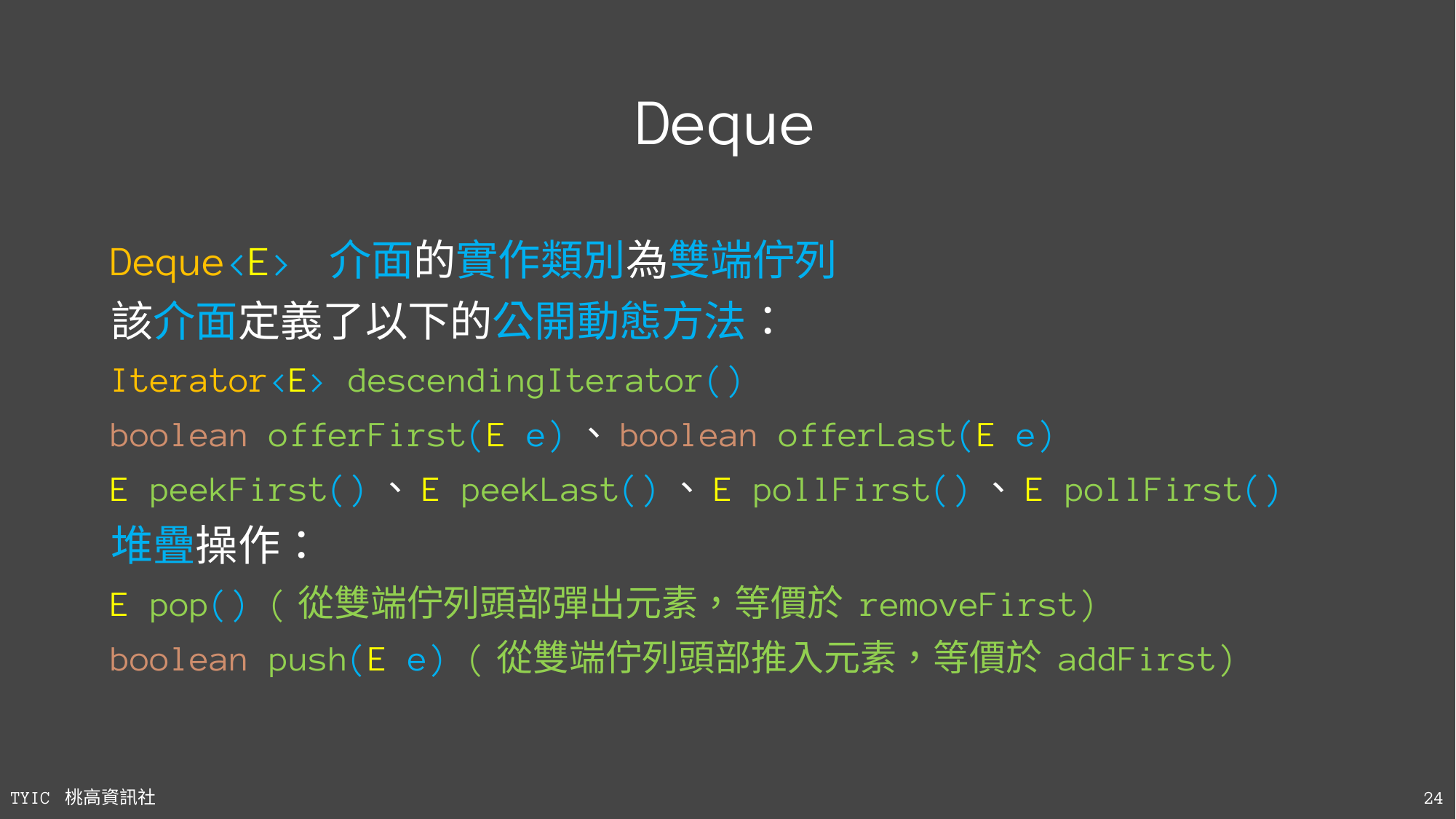

# Deque
Deque<E> 介面的實作類別為雙端佇列
該介面定義了以下的公開動態方法：
Iterator<E> descendingIterator()
boolean offerFirst(E e)、boolean offerLast(E e)
E peekFirst()、E peekLast()、E pollFirst()、E pollFirst()
堆疊操作：
E pop() (從雙端佇列頭部彈出元素，等價於 removeFirst)
boolean push(E e) (從雙端佇列頭部推入元素，等價於 addFirst)